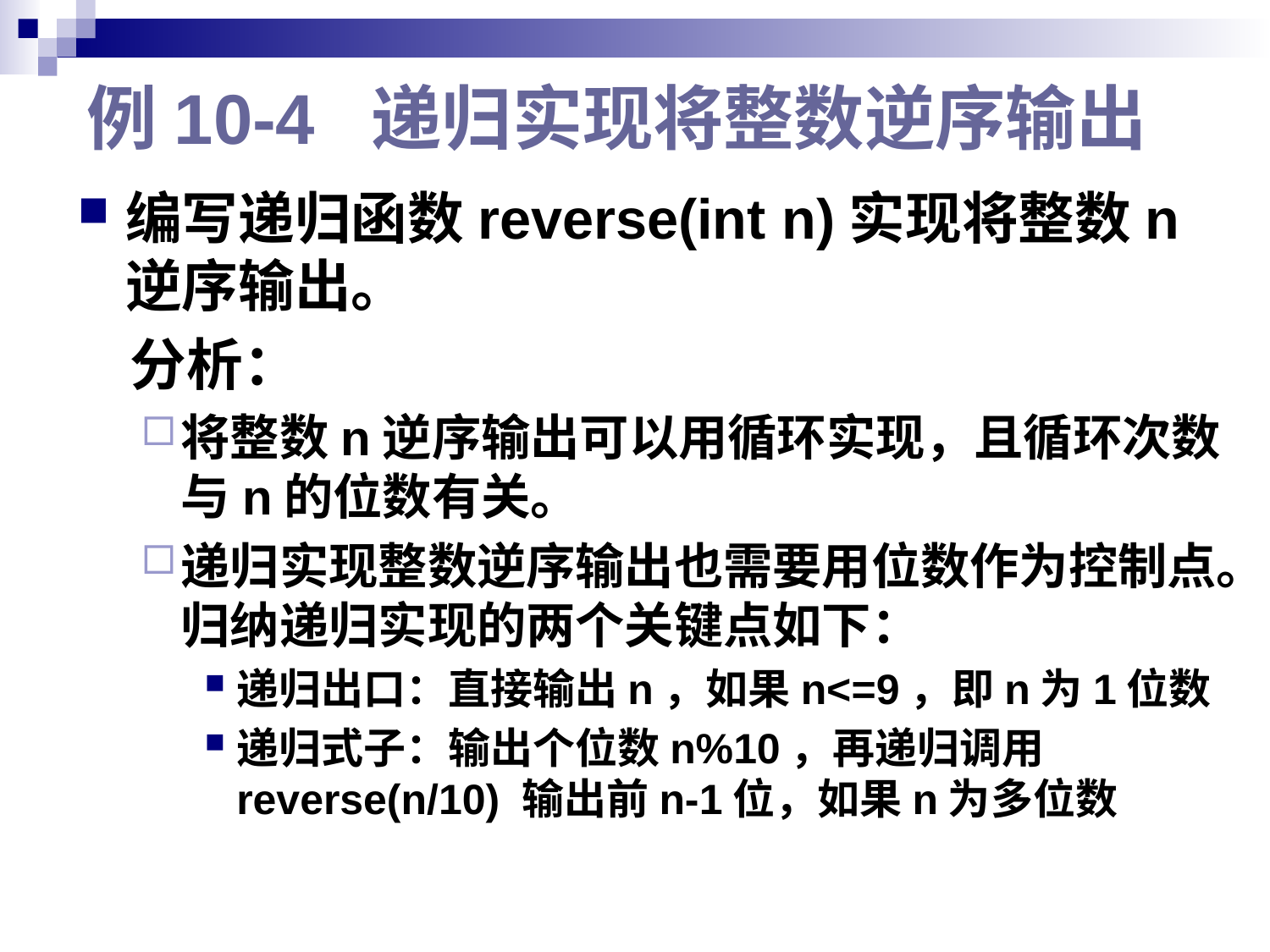

# 例10-4  递归实现将整数逆序输出
编写递归函数reverse(int n)实现将整数n逆序输出。
   分析：
将整数n逆序输出可以用循环实现，且循环次数与n的位数有关。
递归实现整数逆序输出也需要用位数作为控制点。归纳递归实现的两个关键点如下：
递归出口：直接输出n，如果n<=9，即n为1位数
递归式子：输出个位数n%10，再递归调用reverse(n/10) 输出前n-1位，如果n为多位数